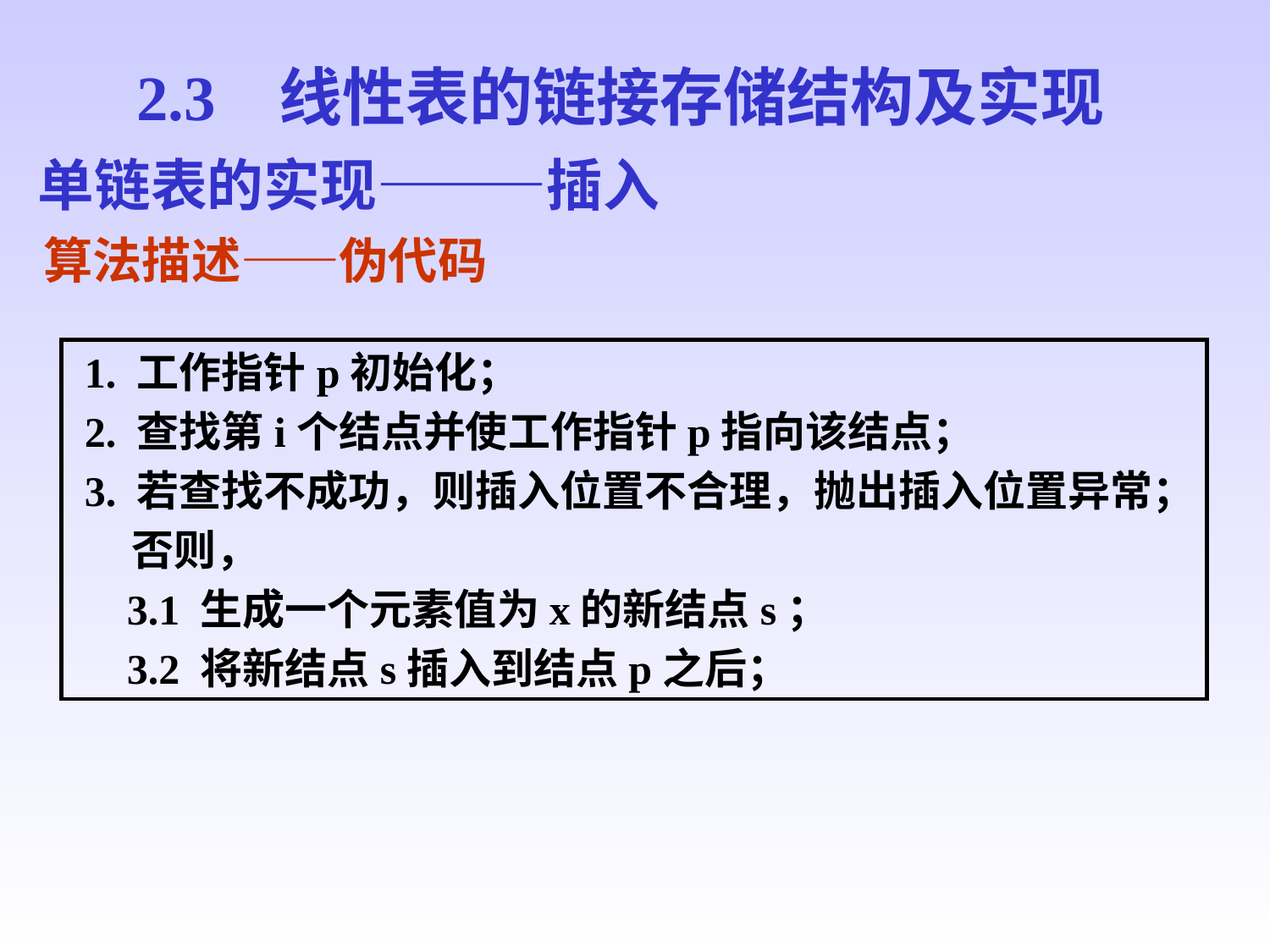

2.3   线性表的链接存储结构及实现
单链表的实现———插入
算法描述——伪代码
 1. 工作指针p初始化；
 2. 查找第i个结点并使工作指针p指向该结点；
 3. 若查找不成功，则插入位置不合理，抛出插入位置异常；
     否则，
     3.1 生成一个元素值为x的新结点s；
     3.2 将新结点s插入到结点p之后；